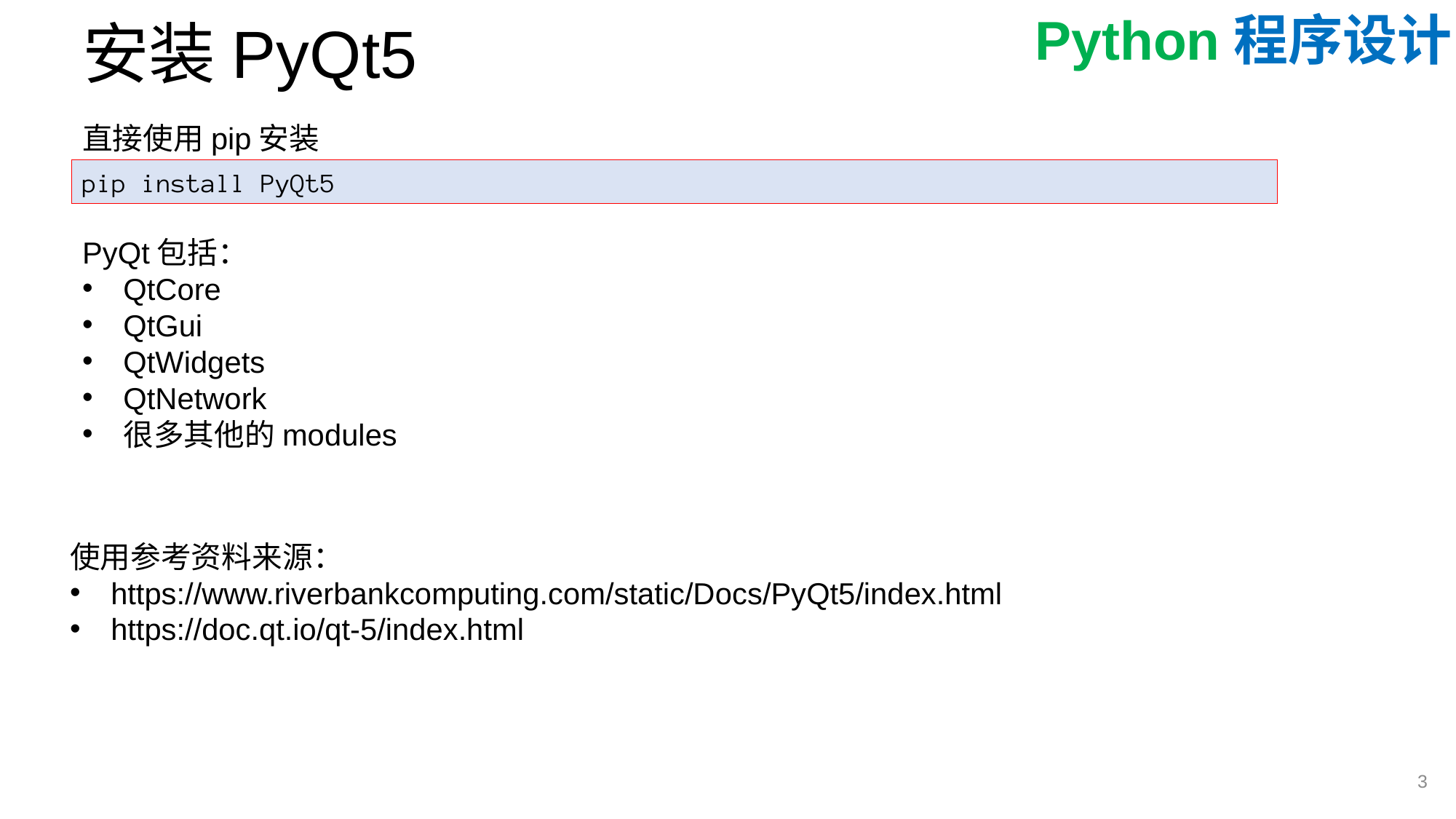

# 安装PyQt5
直接使用pip安装
pip install PyQt5
PyQt包括：
QtCore
QtGui
QtWidgets
QtNetwork
很多其他的modules
使用参考资料来源：
https://www.riverbankcomputing.com/static/Docs/PyQt5/index.html
https://doc.qt.io/qt-5/index.html
3